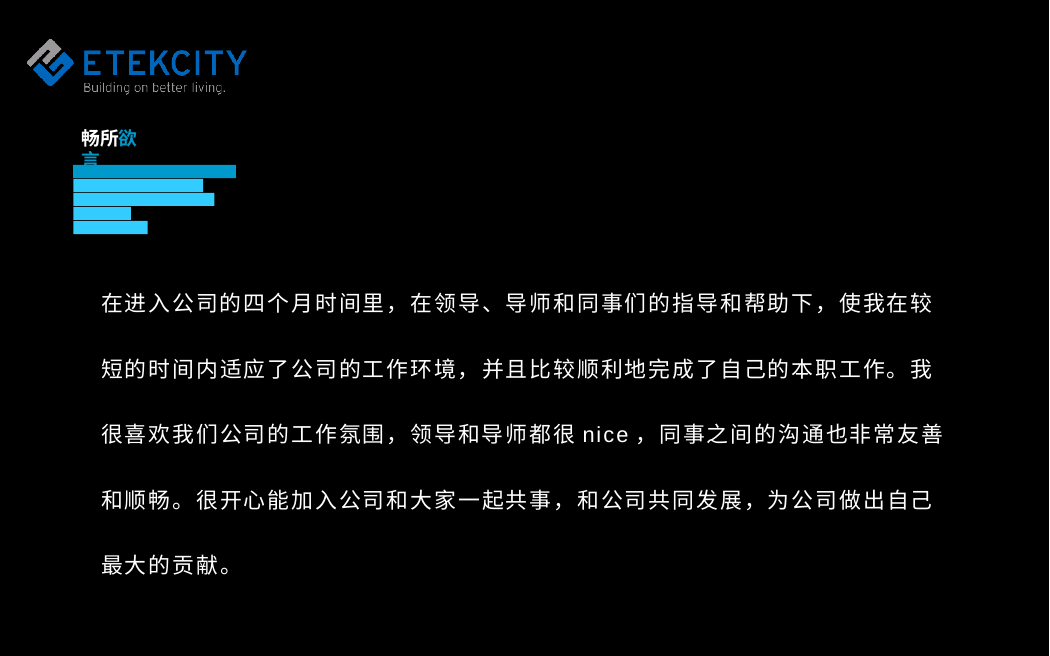

畅所欲言

在进入公司的四个月时间里，在领导、导师和同事们的指导和帮助下，使我在较短的时间内适应了公司的工作环境，并且比较顺利地完成了自己的本职工作。我很喜欢我们公司的工作氛围，领导和导师都很nice，同事之间的沟通也非常友善和顺畅。很开心能加入公司和大家一起共事，和公司共同发展，为公司做出自己最大的贡献。